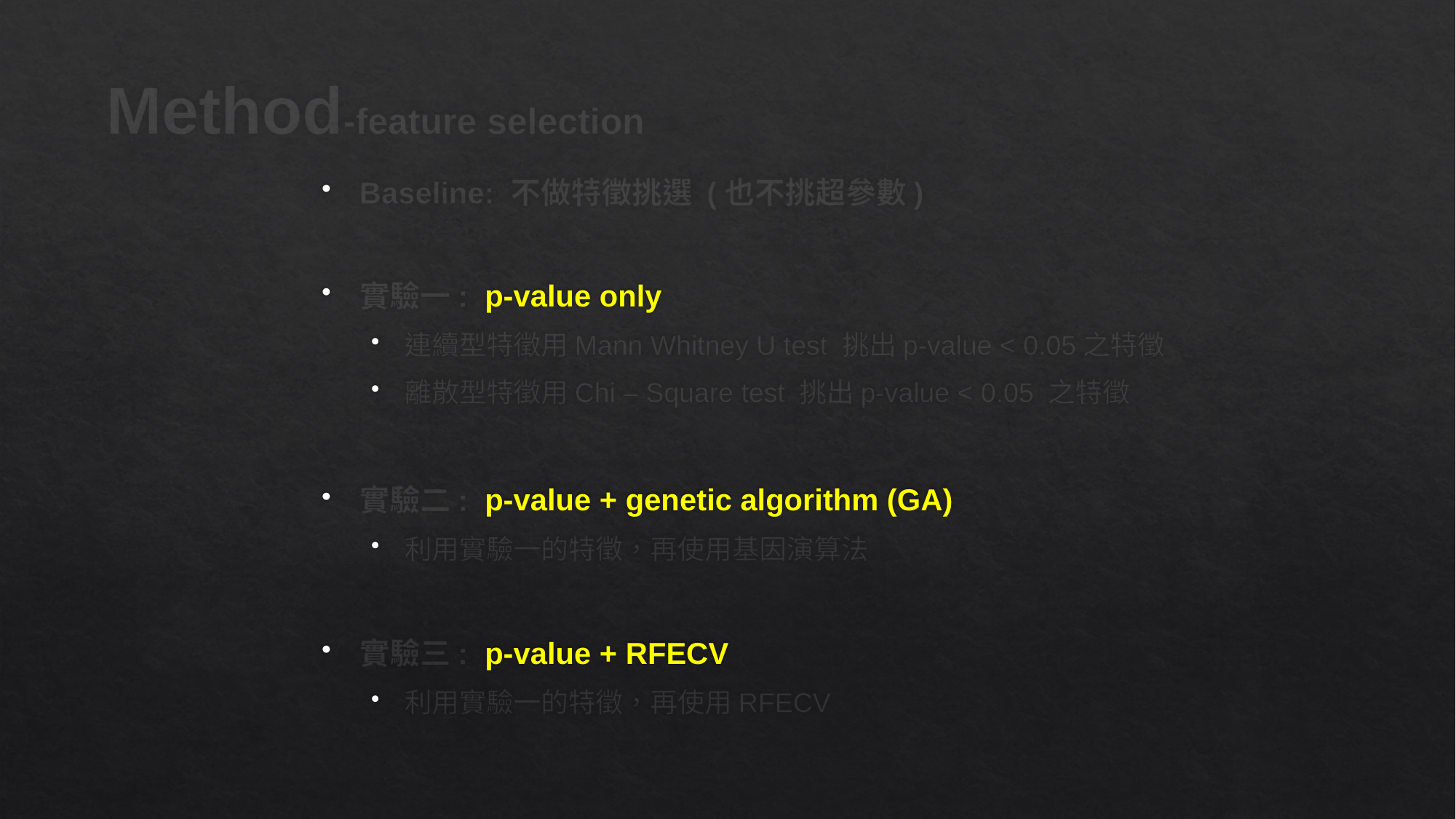

# Method-feature selection
Baseline: 不做特徵挑選 (也不挑超參數)

實驗一:  p-value only
連續型特徵用Mann Whitney U test 挑出p-value < 0.05之特徵
離散型特徵用Chi – Square test 挑出p-value < 0.05 之特徵

實驗二:  p-value + genetic algorithm (GA)
利用實驗一的特徵，再使用基因演算法

實驗三:  p-value + RFECV
利用實驗一的特徵，再使用RFECV